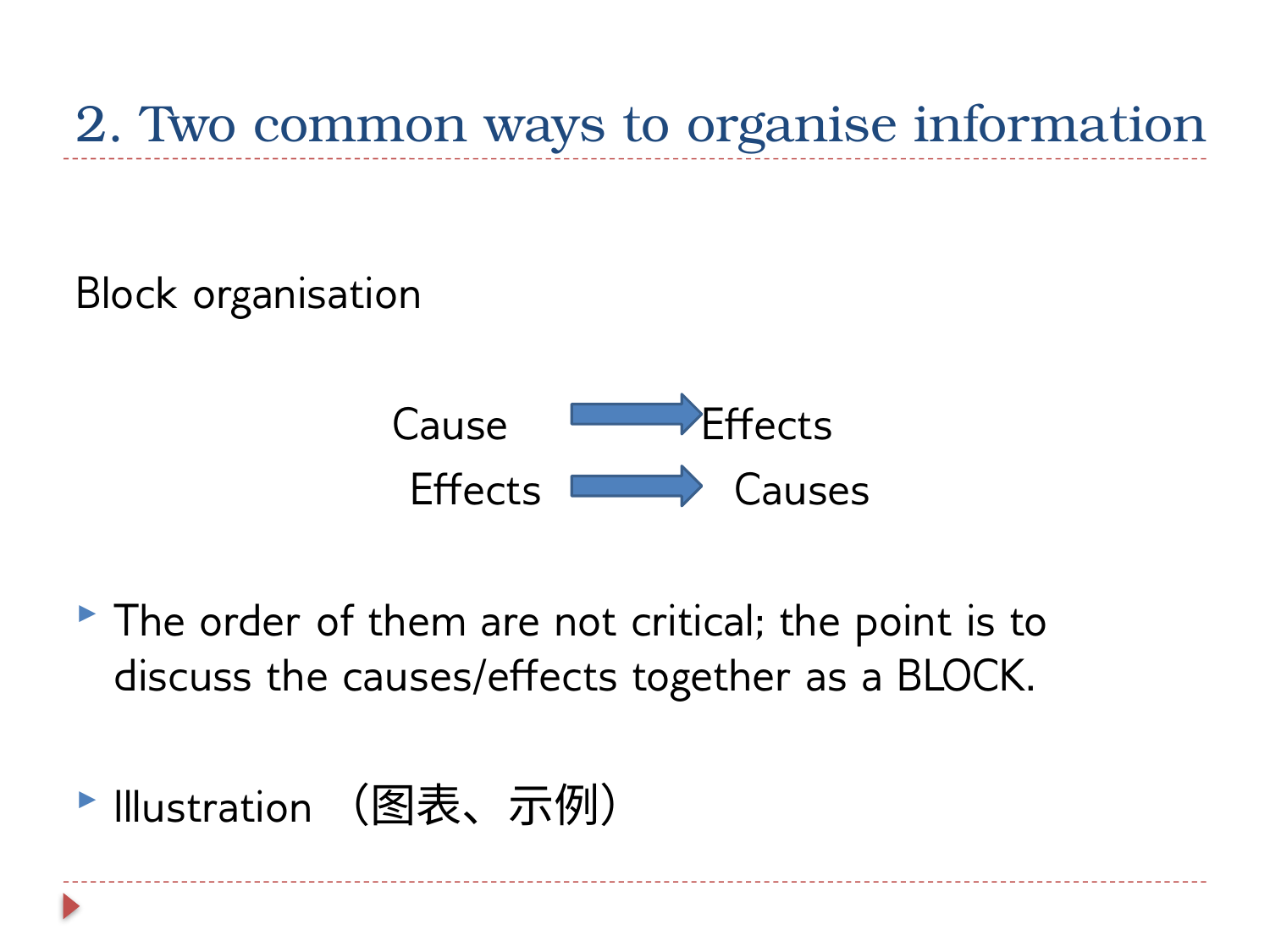

# 2. Two common ways to organise information
Block organisation

Cause              Effects
 Effects              Causes

The order of them are not critical; the point is to discuss the causes/effects together as a BLOCK.

Illustration（图表、示例）